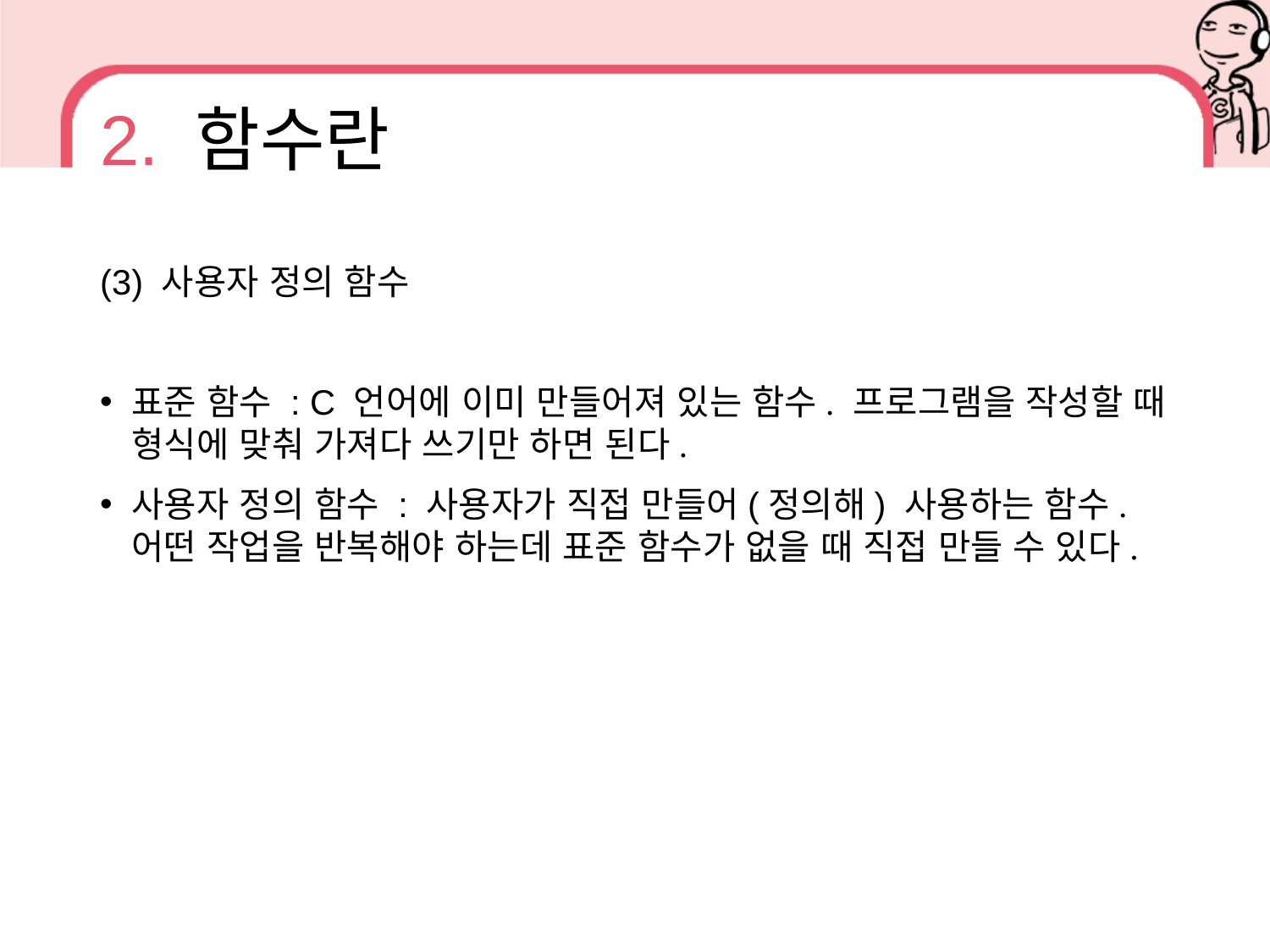

# 2. 함수란
(3) 사용자 정의 함수

표준 함수 : C 언어에 이미 만들어져 있는 함수. 프로그램을 작성할 때 형식에 맞춰 가져다 쓰기만 하면 된다.
사용자 정의 함수 : 사용자가 직접 만들어(정의해) 사용하는 함수. 어떤 작업을 반복해야 하는데 표준 함수가 없을 때 직접 만들 수 있다.